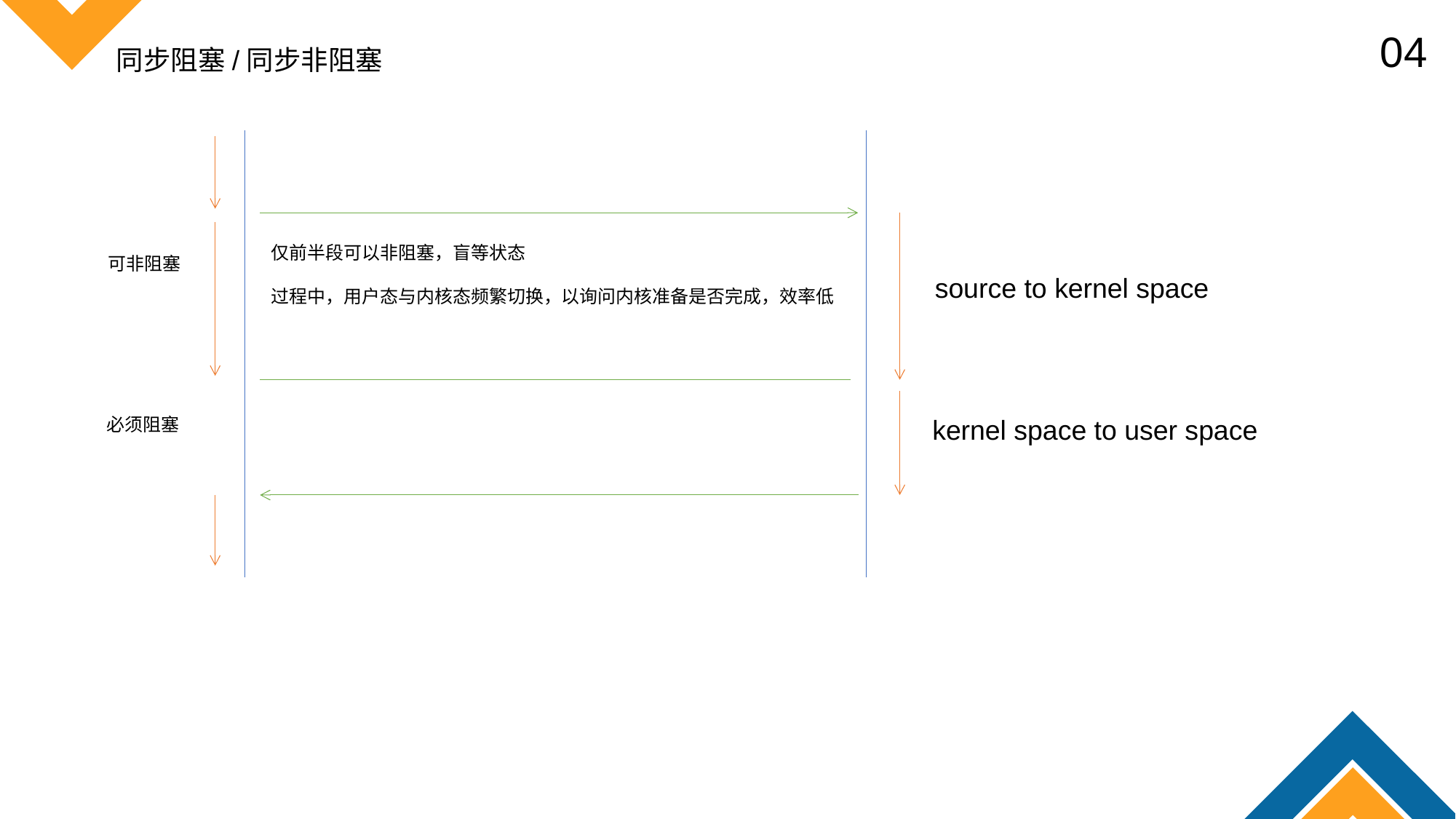

04
同步阻塞/同步非阻塞
仅前半段可以非阻塞，盲等状态
可非阻塞
source to kernel space
过程中，用户态与内核态频繁切换，以询问内核准备是否完成，效率低
必须阻塞
kernel space to user space